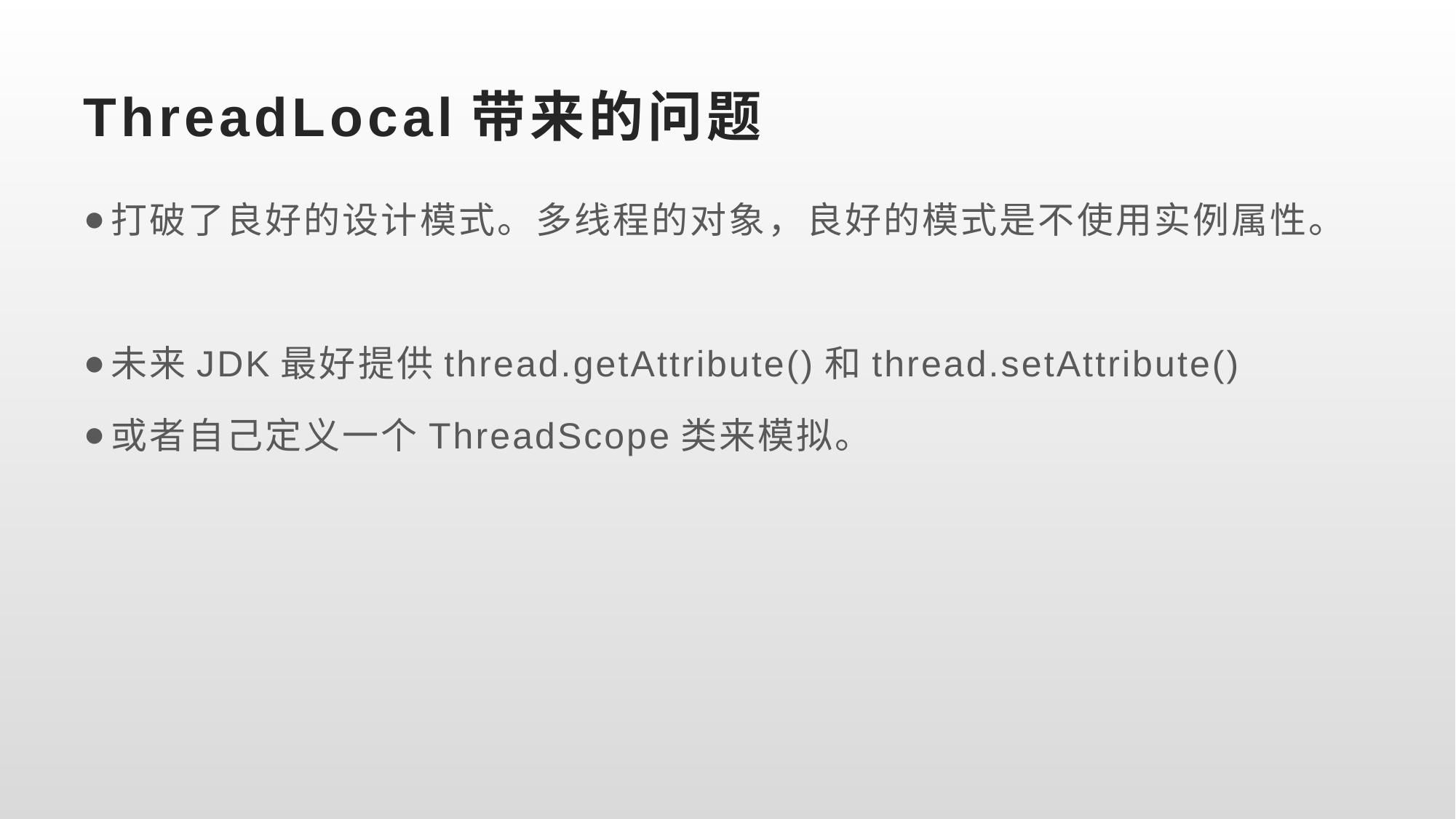

# ThreadLocal带来的问题
打破了良好的设计模式。多线程的对象，良好的模式是不使用实例属性。

未来JDK最好提供thread.getAttribute()和thread.setAttribute()
或者自己定义一个ThreadScope类来模拟。